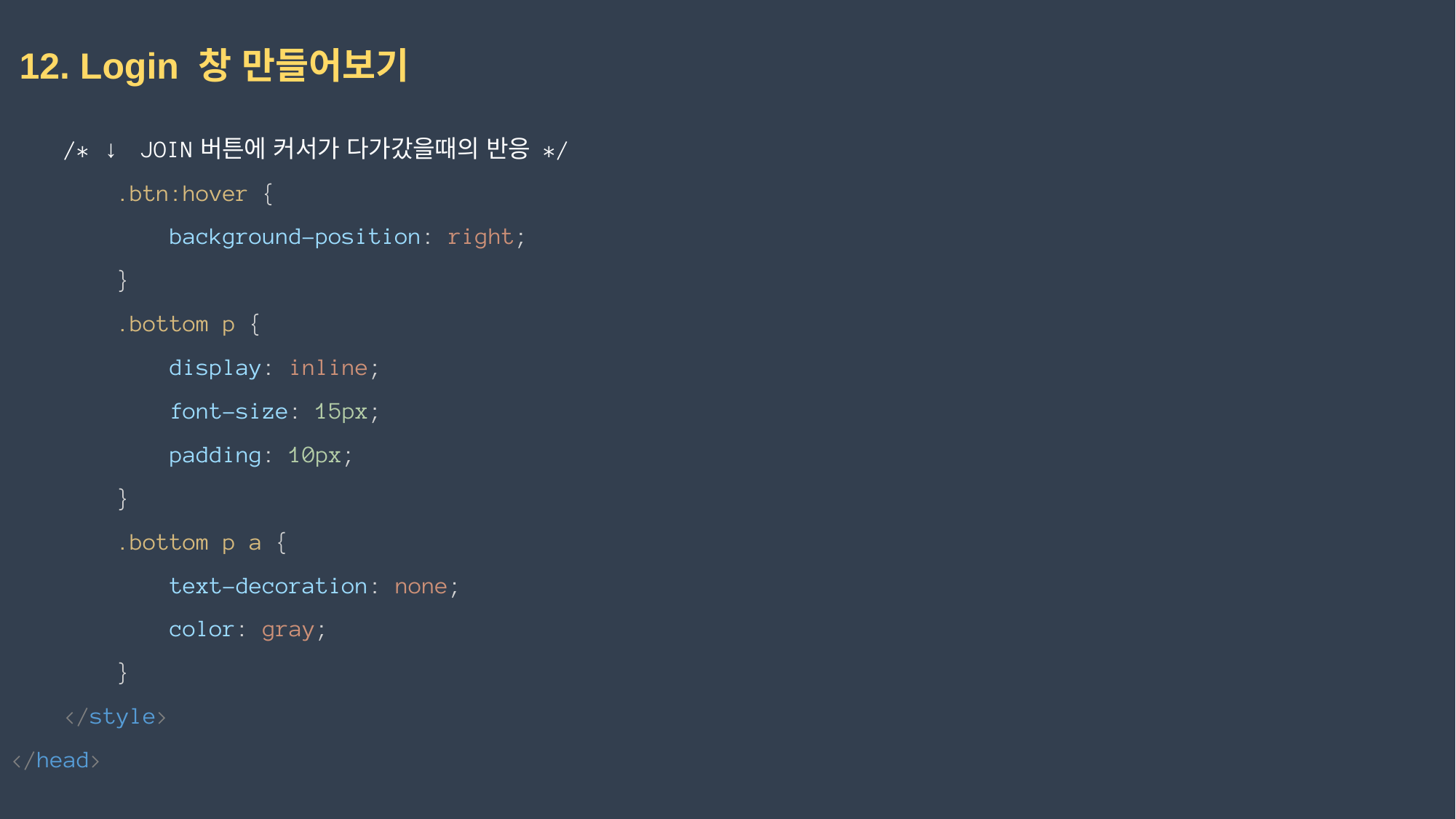

12. Login 창 만들어보기
    /* ↓ JOIN버튼에 커서가 다가갔을때의 반응 */
        .btn:hover {
            background-position: right;
        }
        .bottom p {
            display: inline;
            font-size: 15px;
            padding: 10px;
        }
        .bottom p a {
            text-decoration: none;
            color: gray;
        }
    </style>
</head>

2023-02-17
권민지